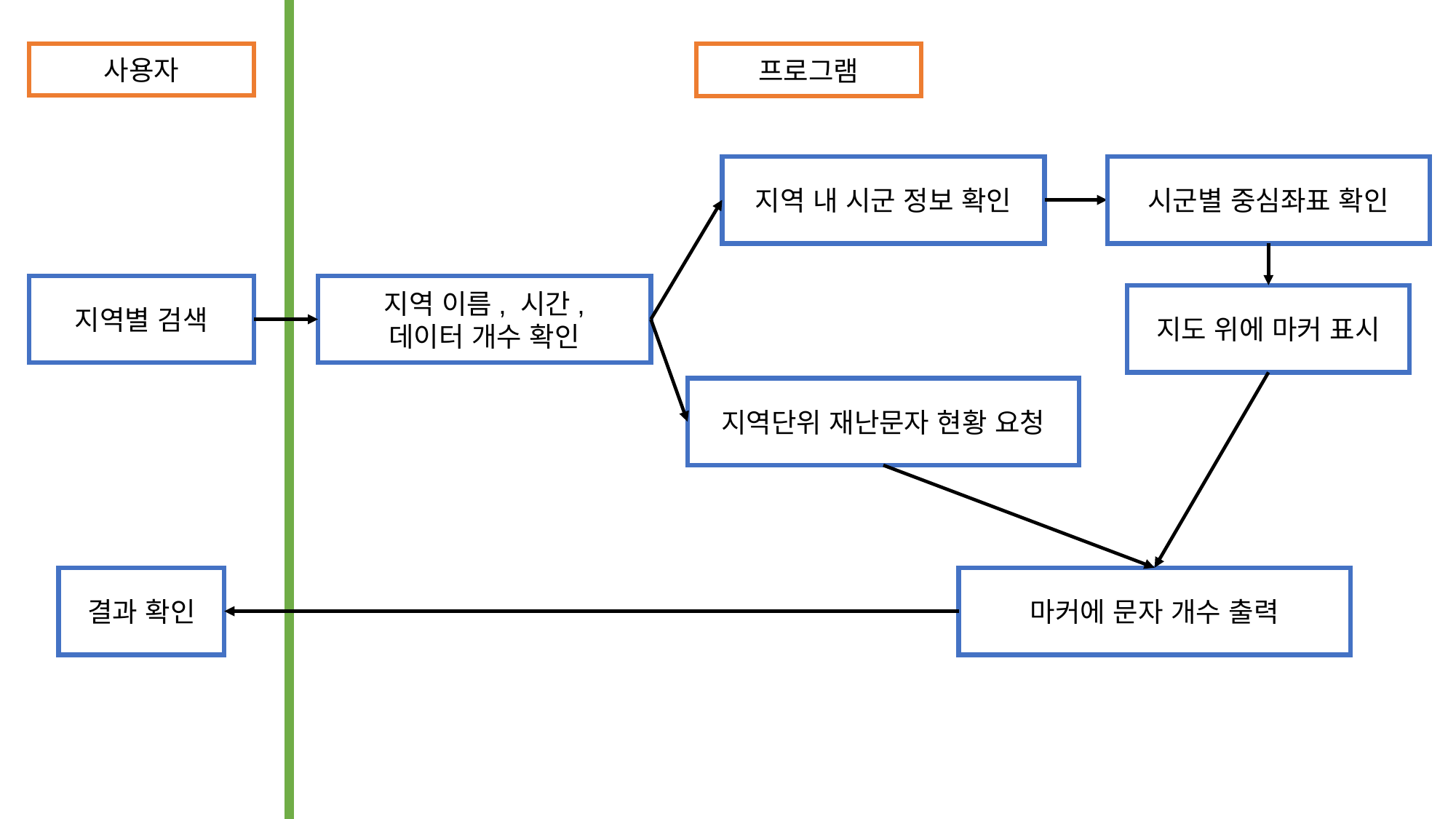

사용자
프로그램
지역 내 시군 정보 확인
시군별 중심좌표 확인
지역별 검색
지역 이름, 시간,
데이터 개수 확인
지도 위에 마커 표시
지역단위 재난문자 현황 요청
결과 확인
마커에 문자 개수 출력